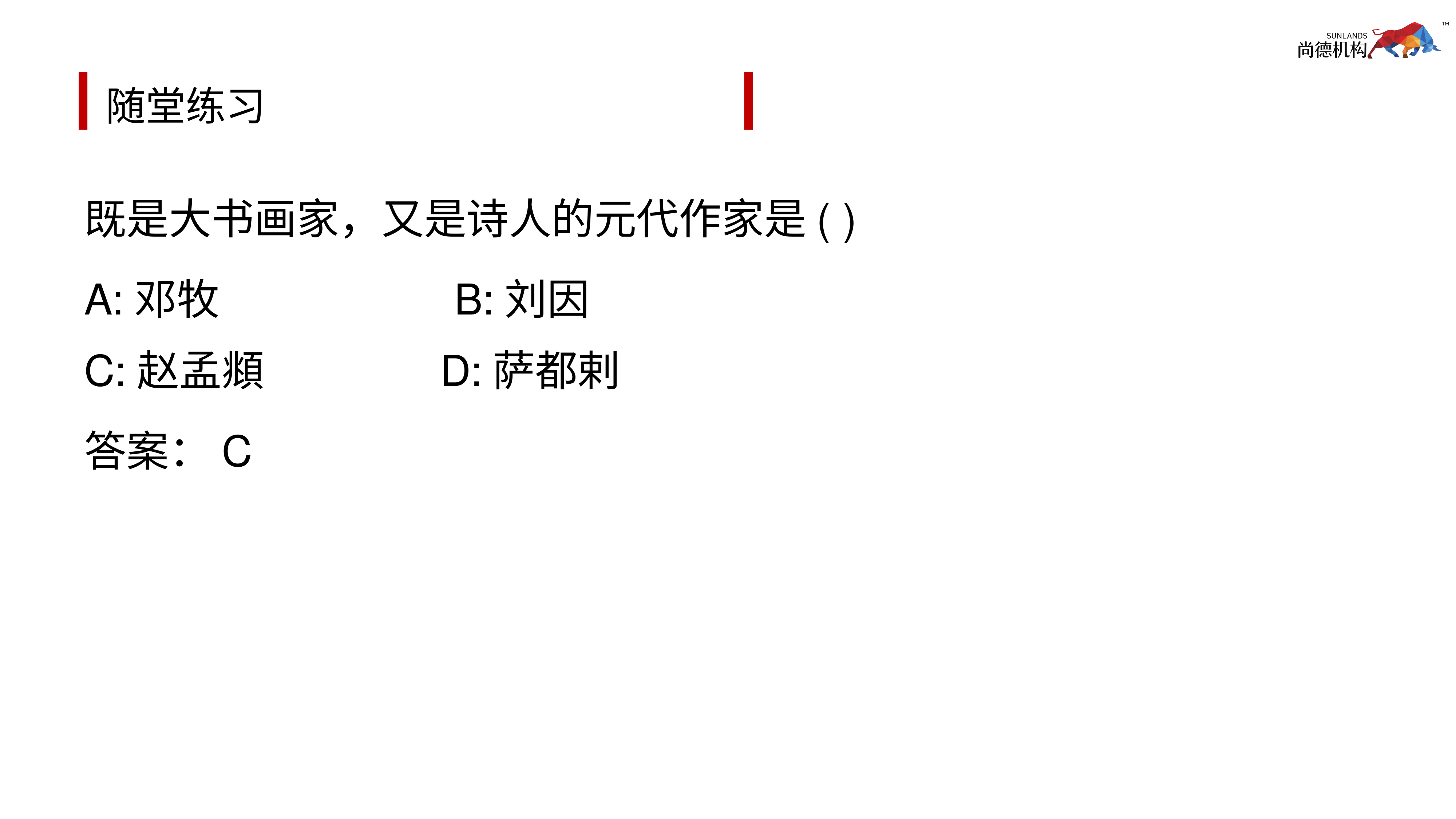

# 随堂练习
既是大书画家，又是诗人的元代作家是( )
A:邓牧                   B:刘因
C:赵孟頫              D:萨都剌
答案：C